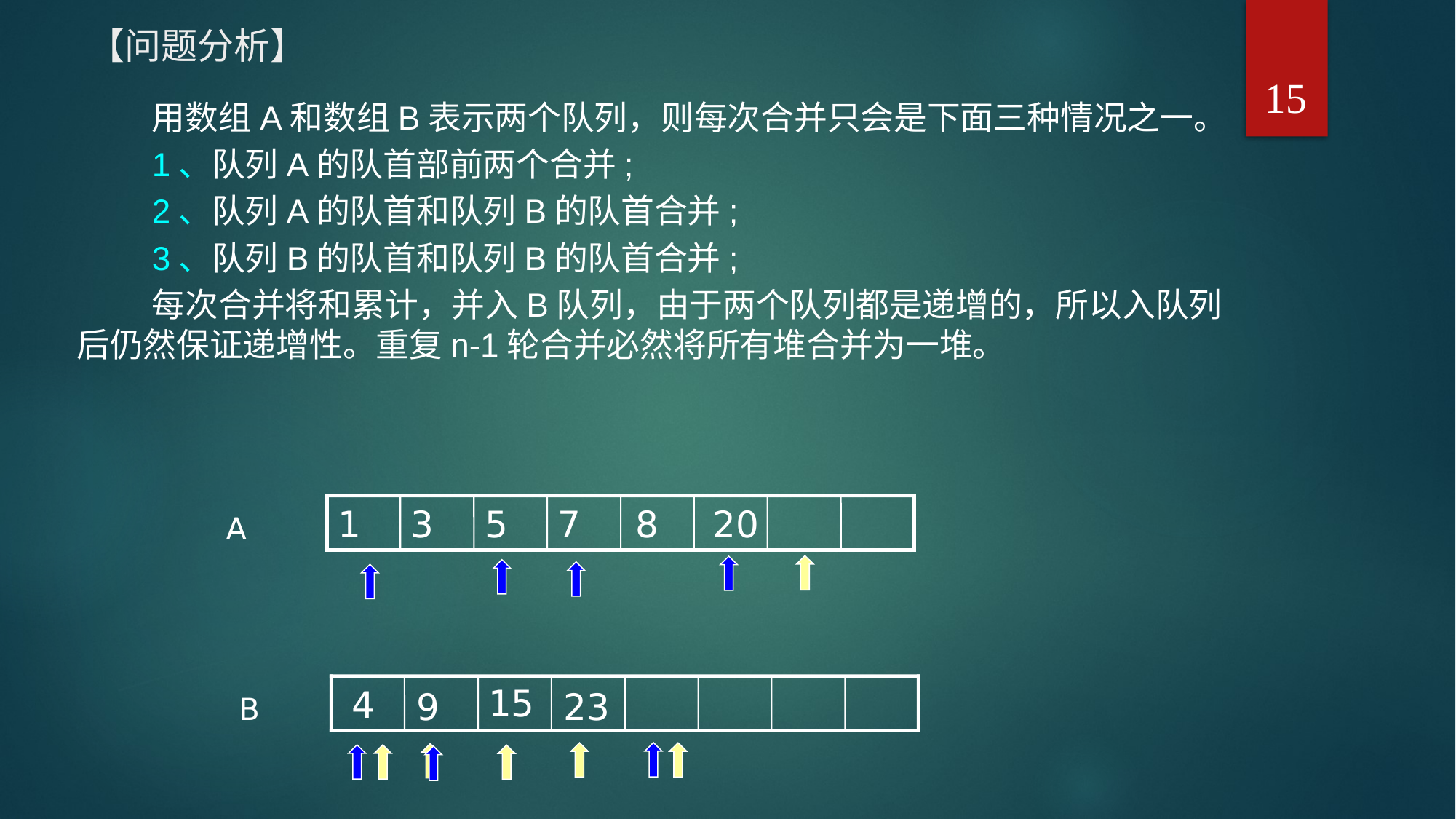

# 【问题分析】
15
用数组A和数组B表示两个队列，则每次合并只会是下面三种情况之一。
1、队列A的队首部前两个合并;
2、队列A的队首和队列B的队首合并;
3、队列B的队首和队列B的队首合并;
每次合并将和累计，并入B队列，由于两个队列都是递增的，所以入队列后仍然保证递增性。重复n-1轮合并必然将所有堆合并为一堆。
1

3
5
7
8
20
A

15

4
9
23
B